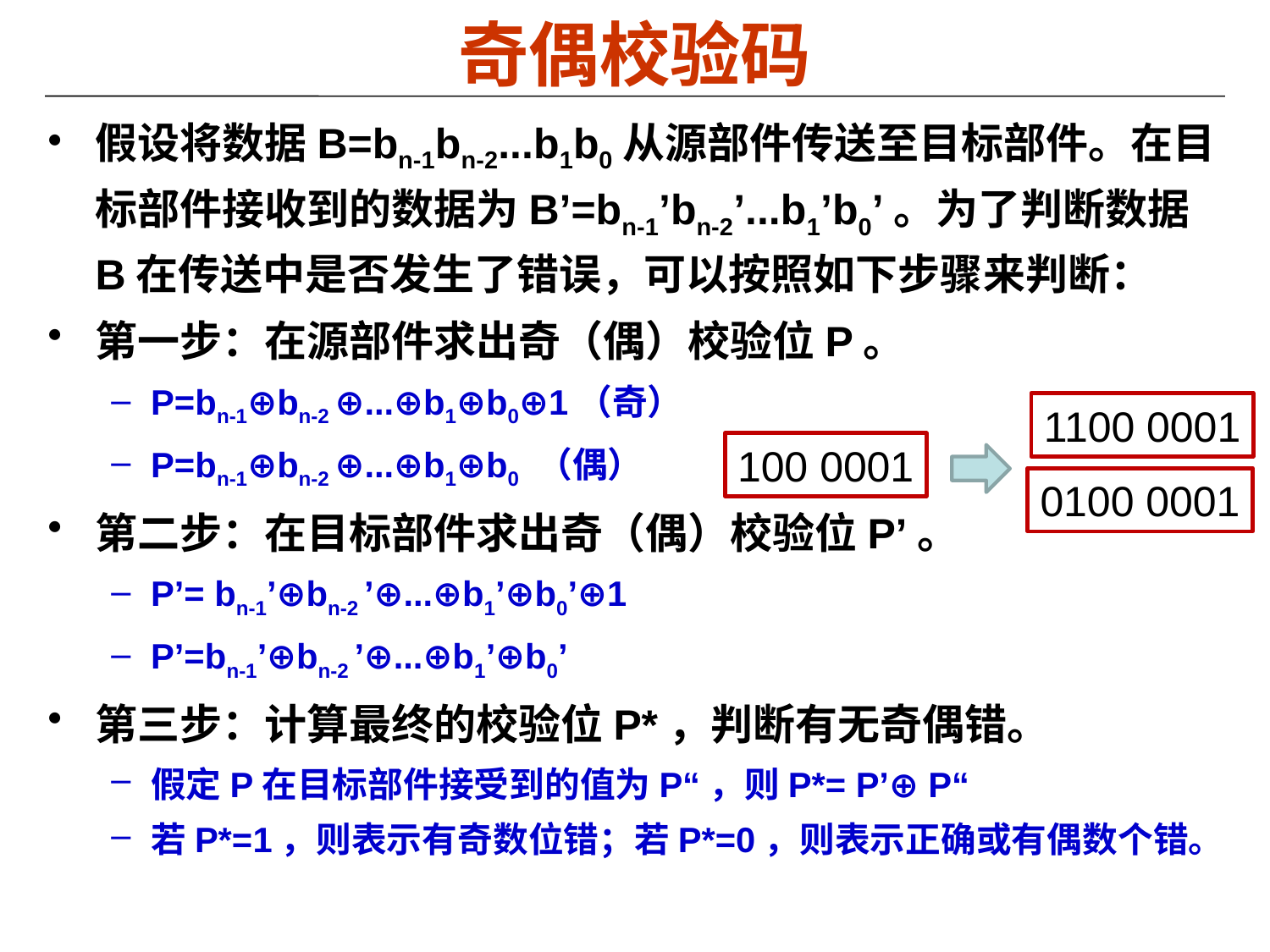

# 奇偶校验码
假设将数据B=bn-1bn-2...b1b0从源部件传送至目标部件。在目标部件接收到的数据为B’=bn-1’bn-2’...b1’b0’。为了判断数据B在传送中是否发生了错误，可以按照如下步骤来判断：
第一步：在源部件求出奇（偶）校验位P。
P=bn-1⊕bn-2 ⊕...⊕b1⊕b0⊕1（奇）
P=bn-1⊕bn-2 ⊕...⊕b1⊕b0 （偶）
第二步：在目标部件求出奇（偶）校验位P’。
P’= bn-1’⊕bn-2 ’⊕...⊕b1’⊕b0’⊕1
P’=bn-1’⊕bn-2 ’⊕...⊕b1’⊕b0’
第三步：计算最终的校验位P*，判断有无奇偶错。
假定P在目标部件接受到的值为P“，则P*= P’⊕ P“
若P*=1，则表示有奇数位错；若P*=0，则表示正确或有偶数个错。
1100 0001
100 0001

0100 0001